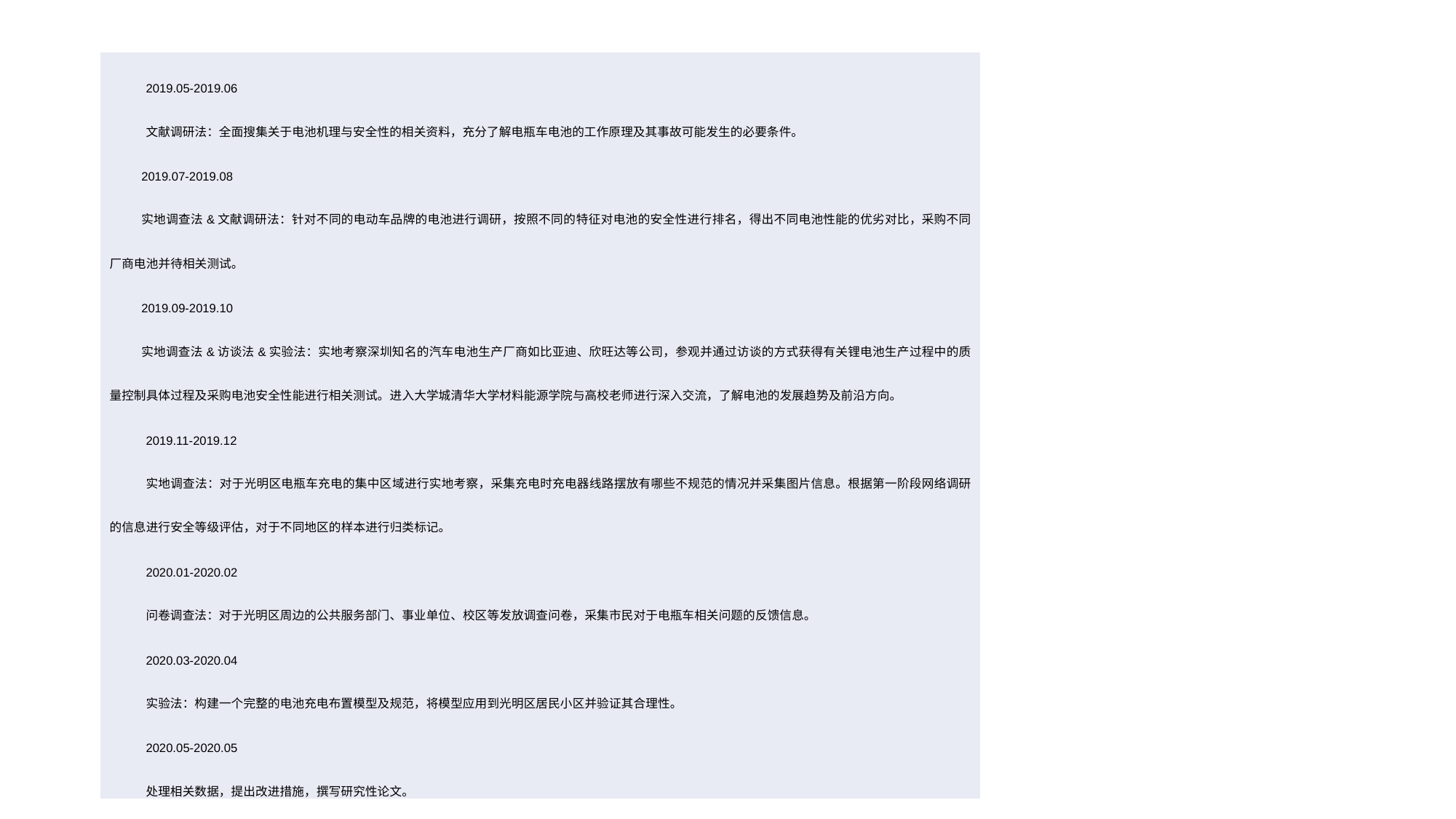

#
| 2019.05-2019.06 文献调研法：全面搜集关于电池机理与安全性的相关资料，充分了解电瓶车电池的工作原理及其事故可能发生的必要条件。 2019.07-2019.08 实地调查法&文献调研法：针对不同的电动车品牌的电池进行调研，按照不同的特征对电池的安全性进行排名，得出不同电池性能的优劣对比，采购不同厂商电池并待相关测试。 2019.09-2019.10 实地调查法&访谈法&实验法：实地考察深圳知名的汽车电池生产厂商如比亚迪、欣旺达等公司，参观并通过访谈的方式获得有关锂电池生产过程中的质量控制具体过程及采购电池安全性能进行相关测试。进入大学城清华大学材料能源学院与高校老师进行深入交流，了解电池的发展趋势及前沿方向。 2019.11-2019.12 实地调查法：对于光明区电瓶车充电的集中区域进行实地考察，采集充电时充电器线路摆放有哪些不规范的情况并采集图片信息。根据第一阶段网络调研的信息进行安全等级评估，对于不同地区的样本进行归类标记。 2020.01-2020.02 问卷调查法：对于光明区周边的公共服务部门、事业单位、校区等发放调查问卷，采集市民对于电瓶车相关问题的反馈信息。 2020.03-2020.04 实验法：构建一个完整的电池充电布置模型及规范，将模型应用到光明区居民小区并验证其合理性。 2020.05-2020.05 处理相关数据，提出改进措施，撰写研究性论文。 |
| --- |